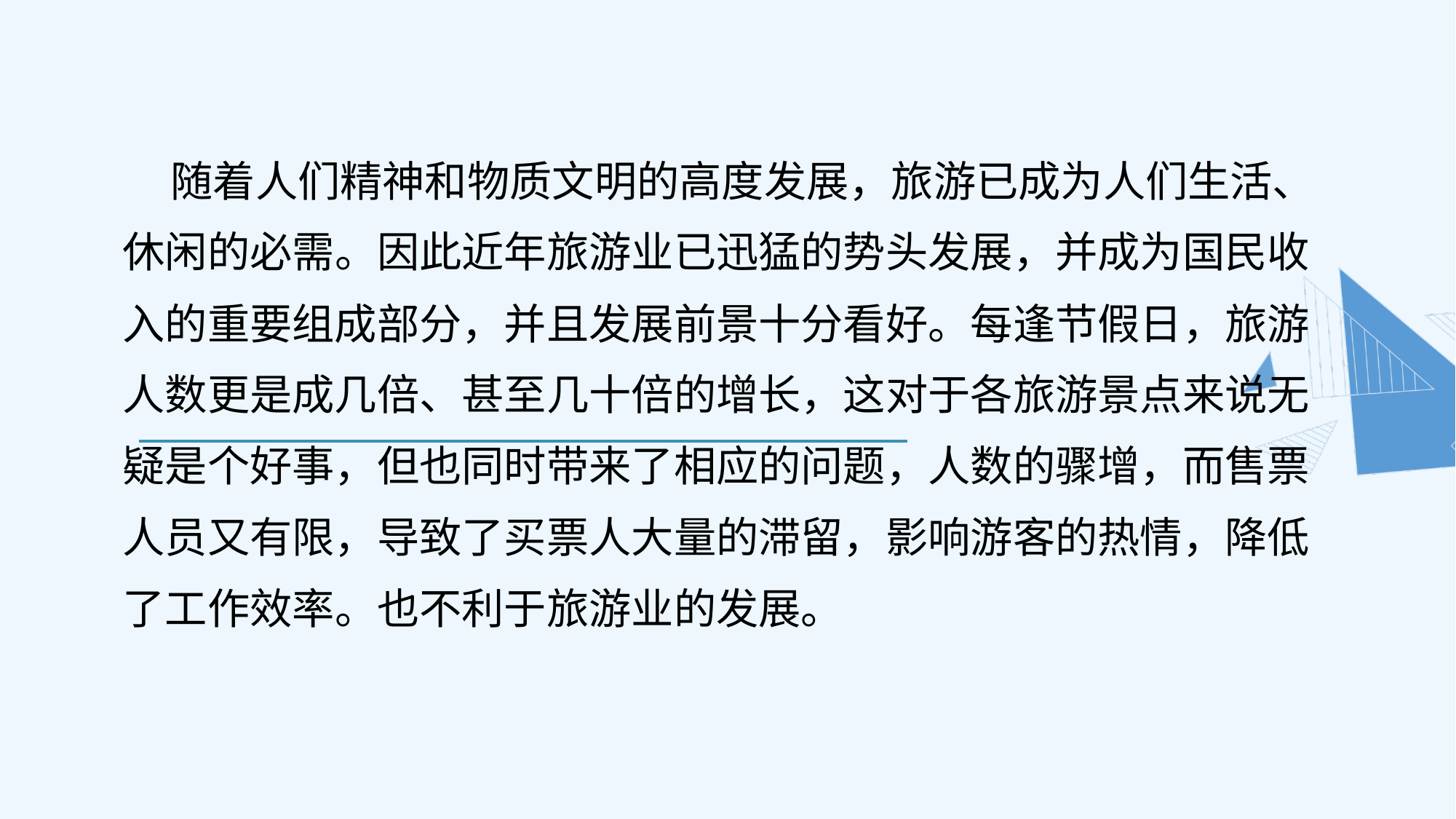

随着人们精神和物质文明的高度发展，旅游已成为人们生活、休闲的必需。因此近年旅游业已迅猛的势头发展，并成为国民收入的重要组成部分，并且发展前景十分看好。每逢节假日，旅游人数更是成几倍、甚至几十倍的增长，这对于各旅游景点来说无疑是个好事，但也同时带来了相应的问题，人数的骤增，而售票人员又有限，导致了买票人大量的滞留，影响游客的热情，降低了工作效率。也不利于旅游业的发展。